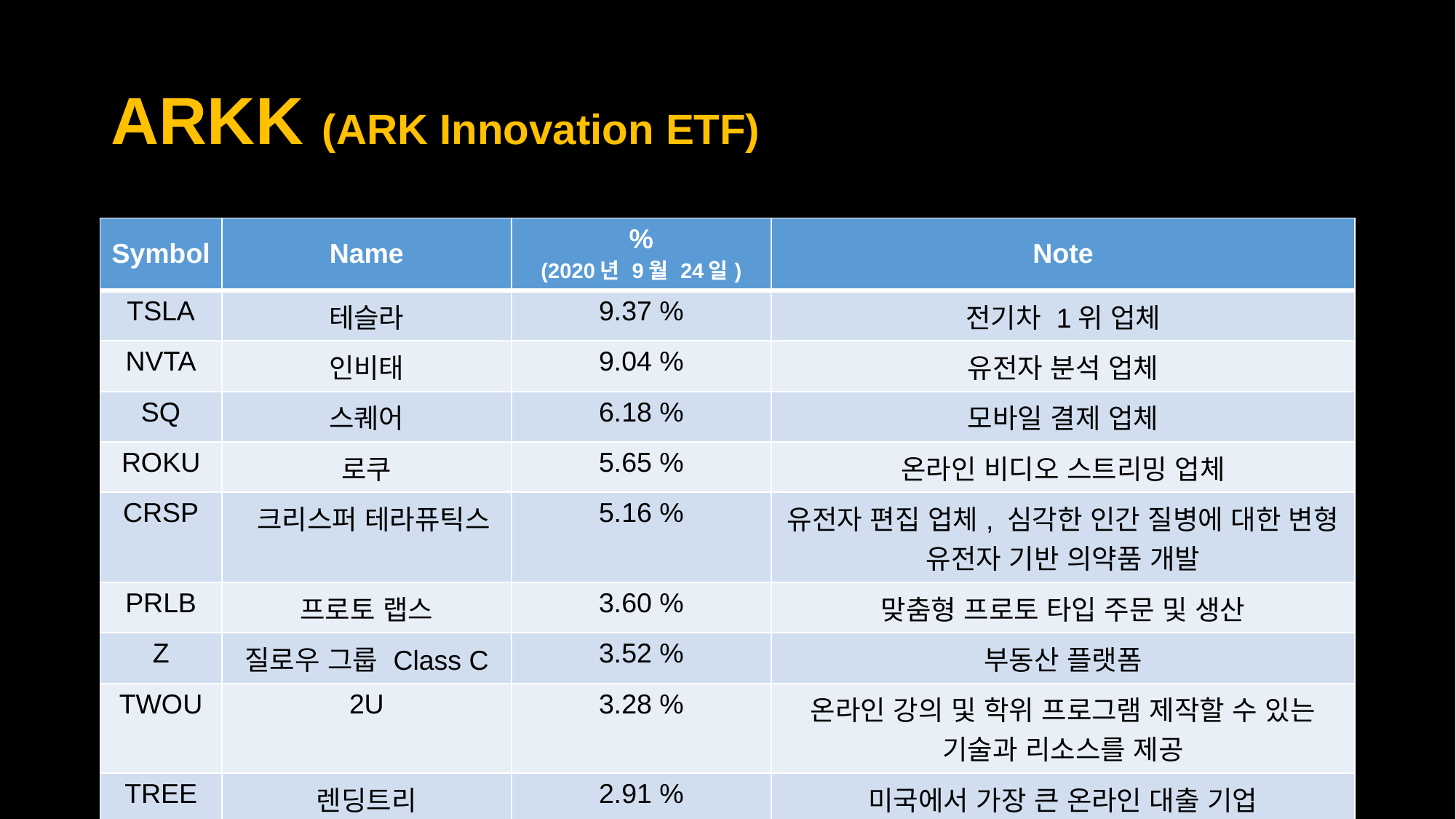

# ARKK (ARK Innovation ETF)
| Symbol | Name | % (2020년 9월 24일) | Note |
| --- | --- | --- | --- |
| TSLA | 테슬라 | 9.37 % | 전기차 1위 업체 |
| NVTA | 인비태 | 9.04 % | 유전자 분석 업체 |
| SQ | 스퀘어 | 6.18 % | 모바일 결제 업체 |
| ROKU | 로쿠 | 5.65 % | 온라인 비디오 스트리밍 업체 |
| CRSP | 크리스퍼 테라퓨틱스 | 5.16 % | 유전자 편집 업체, 심각한 인간 질병에 대한 변형 유전자 기반 의약품 개발 |
| PRLB | 프로토 랩스 | 3.60 % | 맞춤형 프로토 타입 주문 및 생산 |
| Z | 질로우 그룹 Class C | 3.52 % | 부동산 플랫폼 |
| TWOU | 2U | 3.28 % | 온라인 강의 및 학위 프로그램 제작할 수 있는 기술과 리소스를 제공 |
| TREE | 렌딩트리 | 2.91 % | 미국에서 가장 큰 온라인 대출 기업 |
| WORK | 슬랙 테크놀로지스 | 2.89 % | 협업 모바일 메신저 ‘슬랙’ |